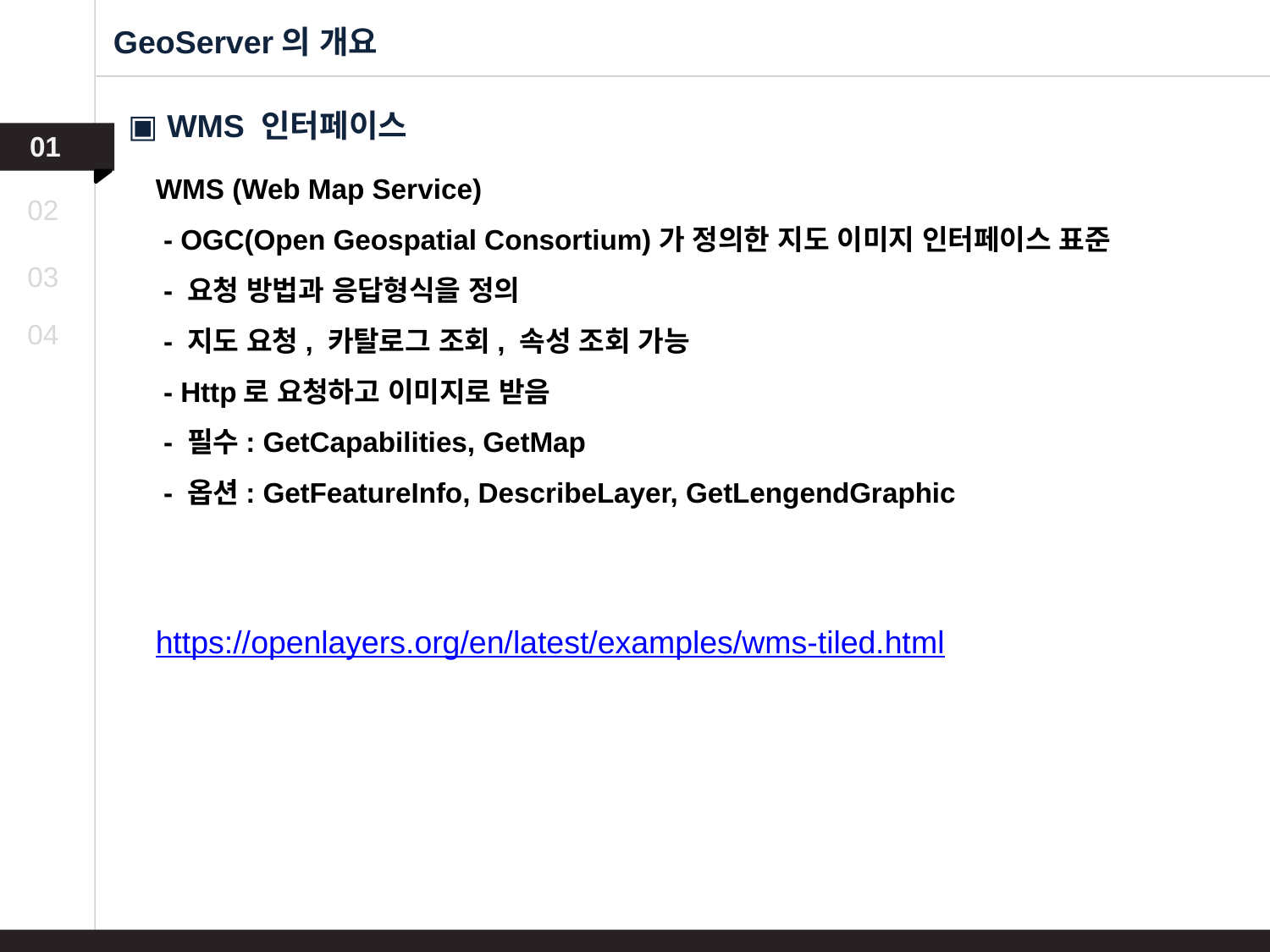

GeoServer의 개요
▣ WMS 인터페이스
01

WMS (Web Map Service)
 - OGC(Open Geospatial Consortium)가 정의한 지도 이미지 인터페이스 표준
 - 요청 방법과 응답형식을 정의
 - 지도 요청, 카탈로그 조회, 속성 조회 가능
 - Http로 요청하고 이미지로 받음
 - 필수: GetCapabilities, GetMap
 - 옵션: GetFeatureInfo, DescribeLayer, GetLengendGraphic
02
03
04
https://openlayers.org/en/latest/examples/wms-tiled.html